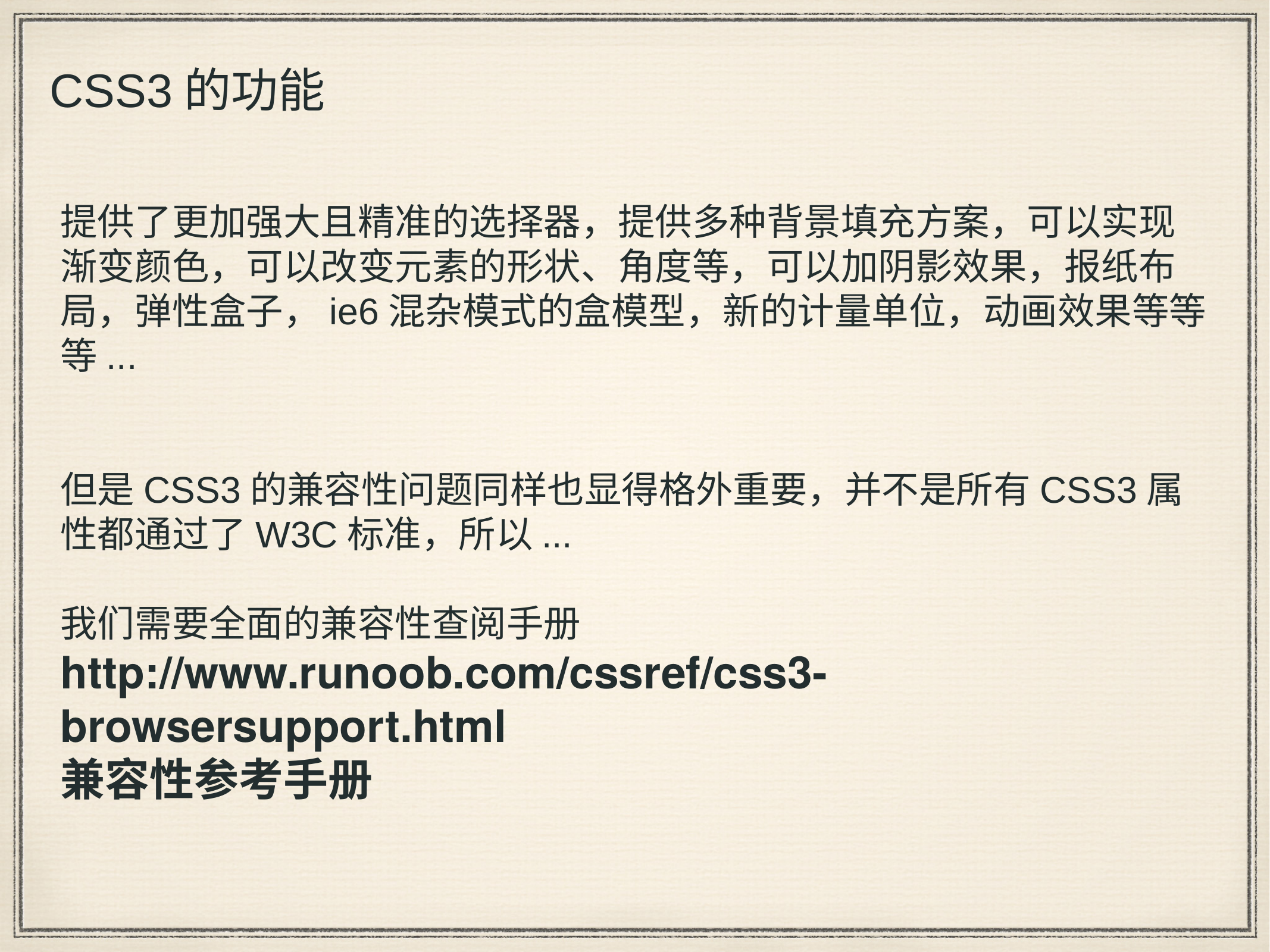

CSS3的功能
提供了更加强大且精准的选择器，提供多种背景填充方案，可以实现渐变颜色，可以改变元素的形状、角度等，可以加阴影效果，报纸布局，弹性盒子，ie6混杂模式的盒模型，新的计量单位，动画效果等等等...

但是CSS3的兼容性问题同样也显得格外重要，并不是所有CSS3属性都通过了W3C标准，所以...

我们需要全面的兼容性查阅手册
http://www.runoob.com/cssref/css3-browsersupport.html
兼容性参考手册